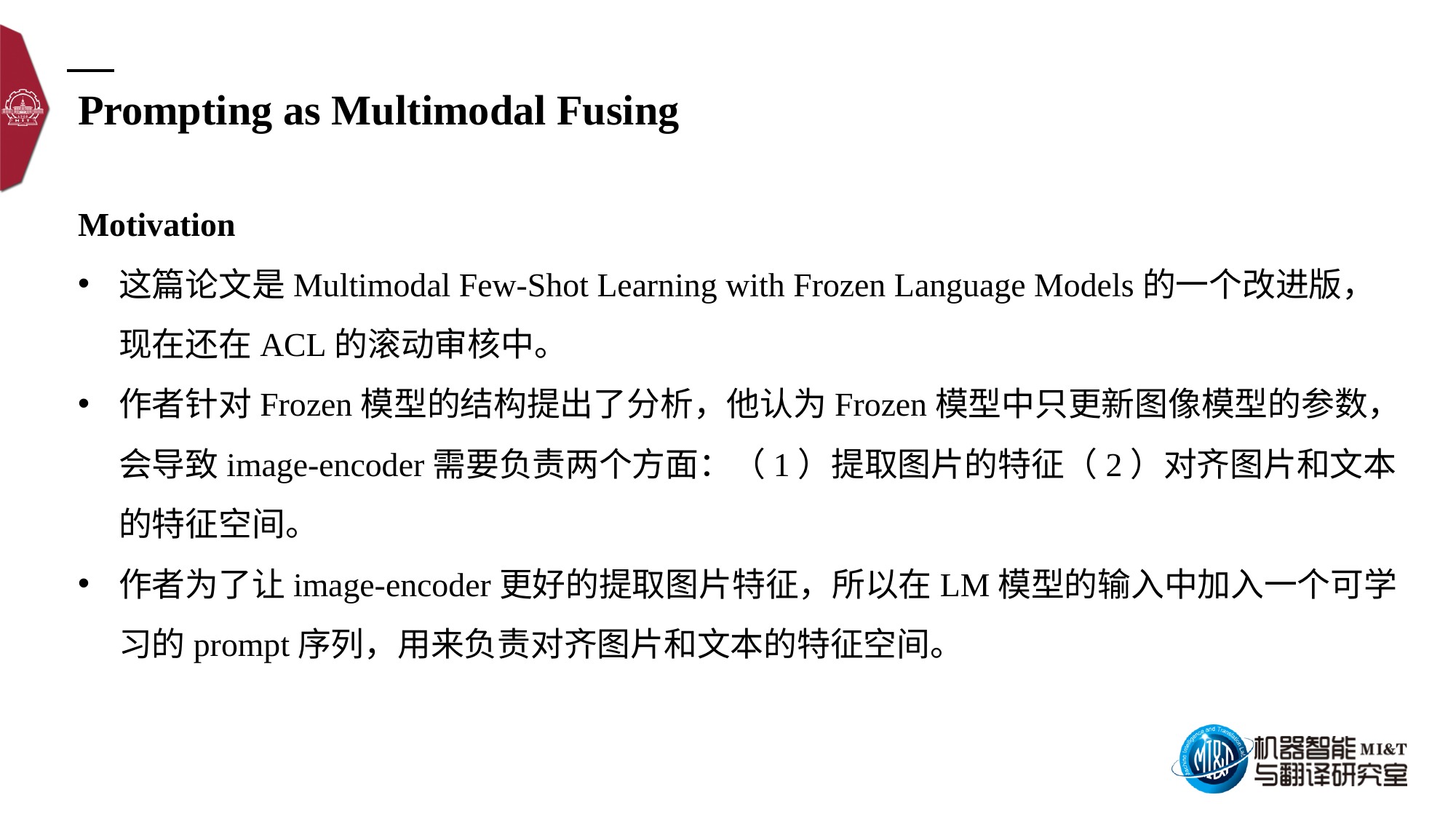

Prompting as Multimodal Fusing
Motivation
这篇论文是Multimodal Few-Shot Learning with Frozen Language Models的一个改进版，现在还在ACL的滚动审核中。
作者针对Frozen模型的结构提出了分析，他认为Frozen模型中只更新图像模型的参数，会导致image-encoder需要负责两个方面：（1）提取图片的特征（2）对齐图片和文本的特征空间。
作者为了让image-encoder更好的提取图片特征，所以在LM模型的输入中加入一个可学习的prompt序列，用来负责对齐图片和文本的特征空间。